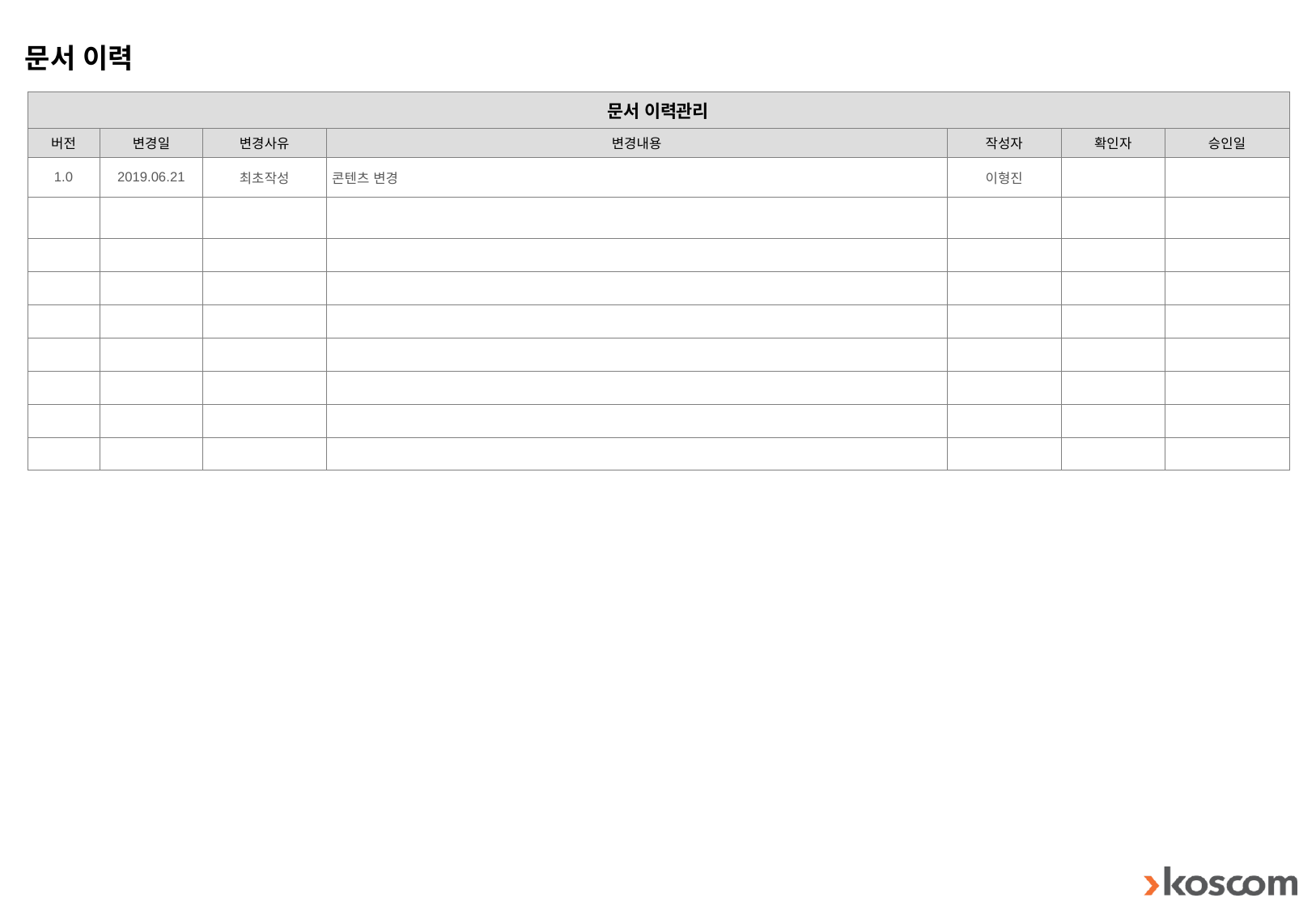

문서 이력
| 문서 이력관리 |  |  |  |  |  |  |
| --- | --- | --- | --- | --- | --- | --- |
| 버전 | 변경일 | 변경사유 | 변경내용 | 작성자 | 확인자 | 승인일 |
| 1.0 | 2019.06.21 | 최초작성 | 콘텐츠 변경 | 이형진 |  |  |
|  |  |  |  |  |  |  |
|  |  |  |  |  |  |  |
|  |  |  |  |  |  |  |
|  |  |  |  |  |  |  |
|  |  |  |  |  |  |  |
|  |  |  |  |  |  |  |
|  |  |  |  |  |  |  |
|  |  |  |  |  |  |  |